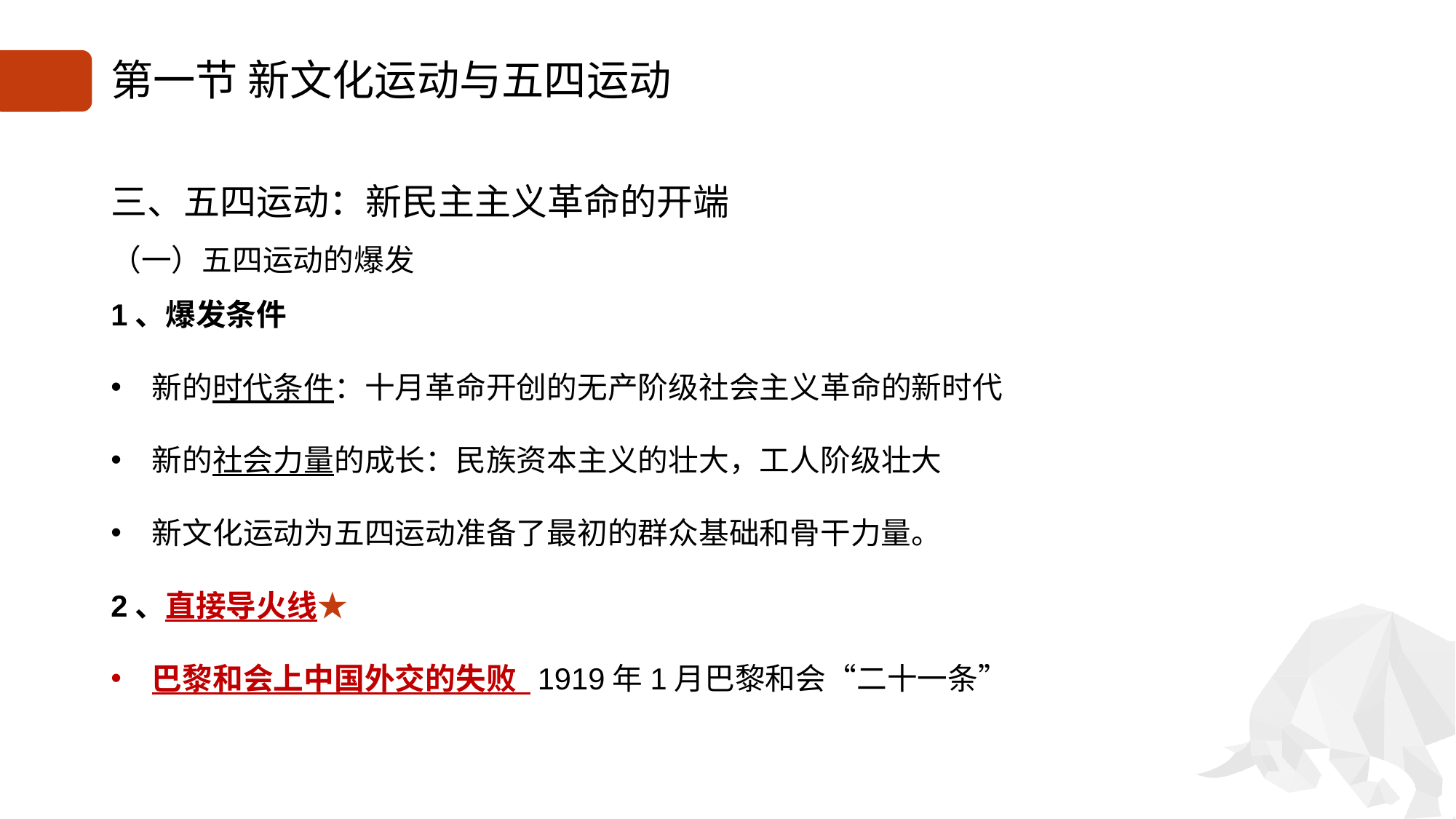

# 第一节 新文化运动与五四运动
三、五四运动：新民主主义革命的开端
（一）五四运动的爆发
1、爆发条件
新的时代条件：十月革命开创的无产阶级社会主义革命的新时代
新的社会力量的成长：民族资本主义的壮大，工人阶级壮大
新文化运动为五四运动准备了最初的群众基础和骨干力量。
2、直接导火线★
巴黎和会上中国外交的失败  1919年1月巴黎和会“二十一条”